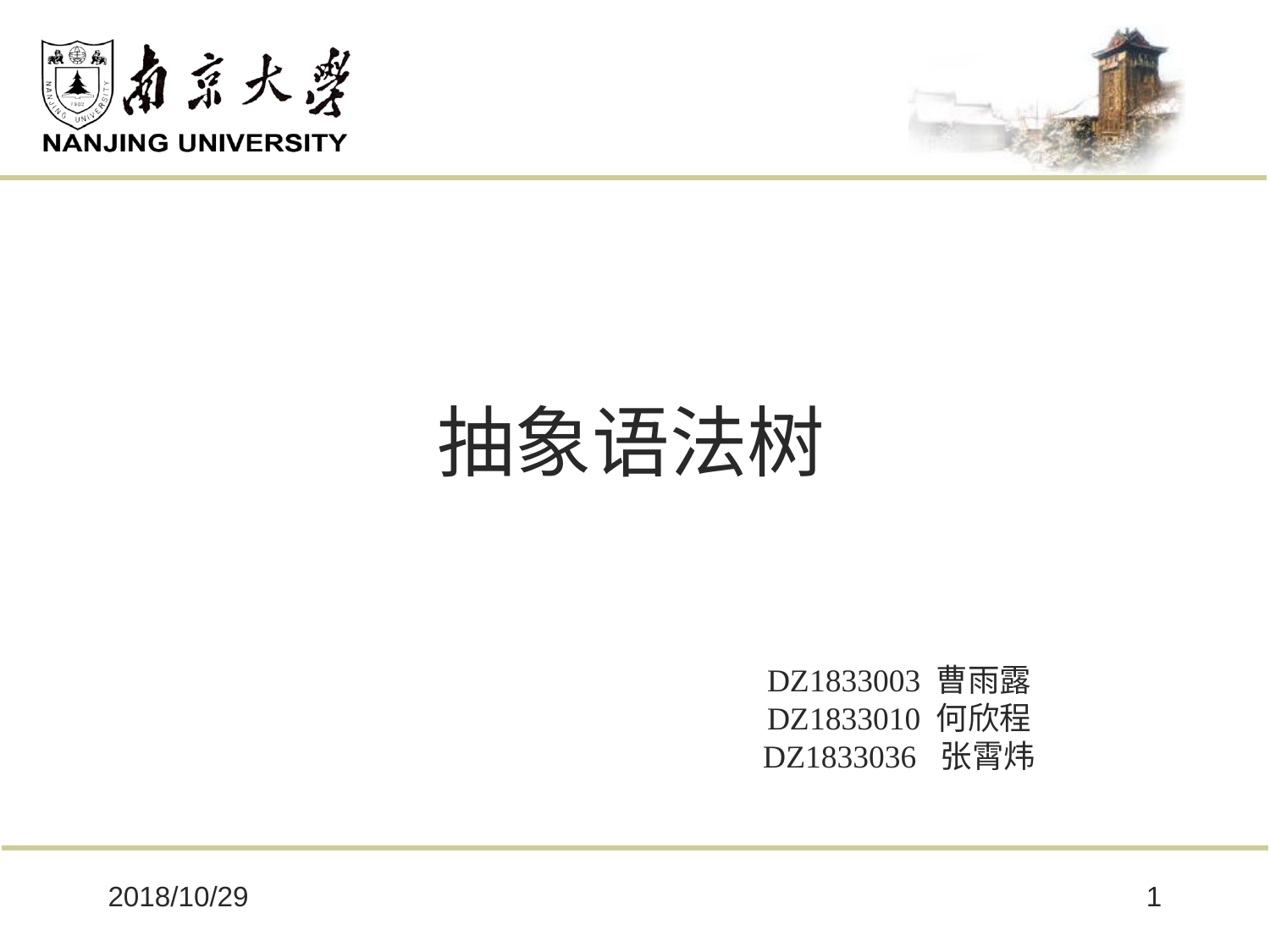

抽象语法树
DZ1833003 曹雨露
DZ1833010 何欣程
DZ1833036  张霄炜
2018/10/29
1